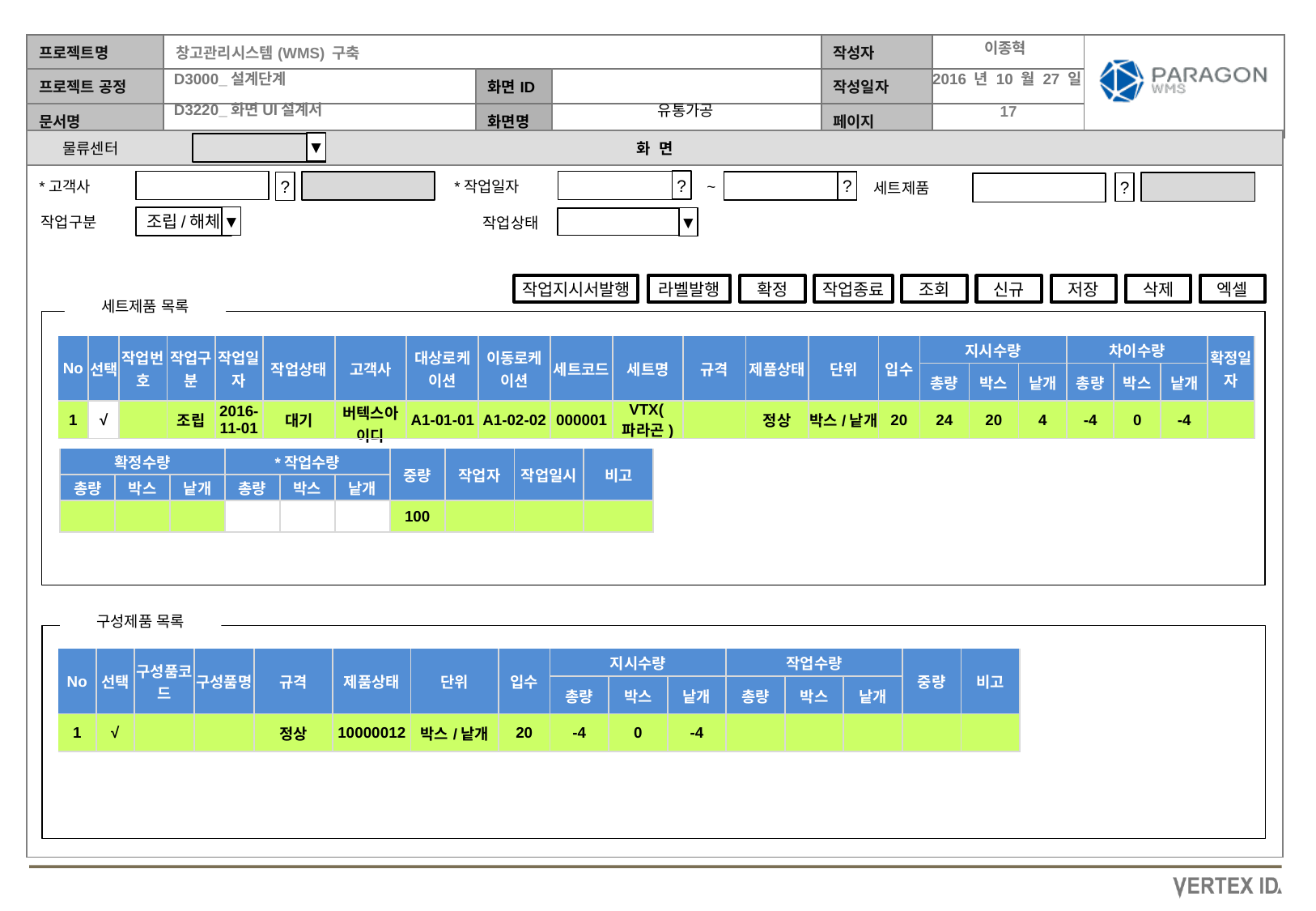

이종혁
2016 년 10 월 27 일
유통가공
물류센터

▼
▼
▼
*고객사

*작업일자

~
?

?
?

세트제품

?
작업구분
조립/해체
▼
작업상태

▼
작업지시서발행
라벨발행
확정
작업종료
조회
신규
저장
삭제
엑셀
세트제품 목록

| No | 선택 | 작업번호 | 작업구분 | 작업일자 | 작업상태 | 고객사 | 대상로케이션 | 이동로케이션 | 세트코드 | 세트명 | 규격 | 제품상태 | 단위 | 입수 | 지시수량 |  |  | 차이수량 |  |  | 확정일자 |
| --- | --- | --- | --- | --- | --- | --- | --- | --- | --- | --- | --- | --- | --- | --- | --- | --- | --- | --- | --- | --- | --- |
|  |  |  |  |  |  |  |  |  |  |  |  |  |  |  | 총량 | 박스 | 낱개 | 총량 | 박스 | 낱개 |  |
| 1 | √ |  | 조립 | 2016-11-01 | 대기 | 버텍스아이디 | A1-01-01 | A1-02-02 | 000001 | VTX(파라곤) |  | 정상 | 박스/낱개 | 20 | 24 | 20 | 4 | -4 | 0 | -4 |  |
| 확정수량 |  |  | \*작업수량 |  |  | 중량 | 작업자 | 작업일시 | 비고 |
| --- | --- | --- | --- | --- | --- | --- | --- | --- | --- |
| 총량 | 박스 | 낱개 | 총량 | 박스 | 낱개 |  |  |  |  |
|  |  |  |  |  |  | 100 |  |  |  |
구성제품 목록

| No | 선택 | 구성품코드 | 구성품명 | 규격 | 제품상태 | 단위 | 입수 | 지시수량 |  |  | 작업수량 |  |  | 중량 | 비고 |
| --- | --- | --- | --- | --- | --- | --- | --- | --- | --- | --- | --- | --- | --- | --- | --- |
|  |  |  |  |  |  |  |  | 총량 | 박스 | 낱개 | 총량 | 박스 | 낱개 |  |  |
| 1 | √ |  |  | 정상 | 10000012 | 박스/낱개 | 20 | -4 | 0 | -4 |  |  |  |  |  |